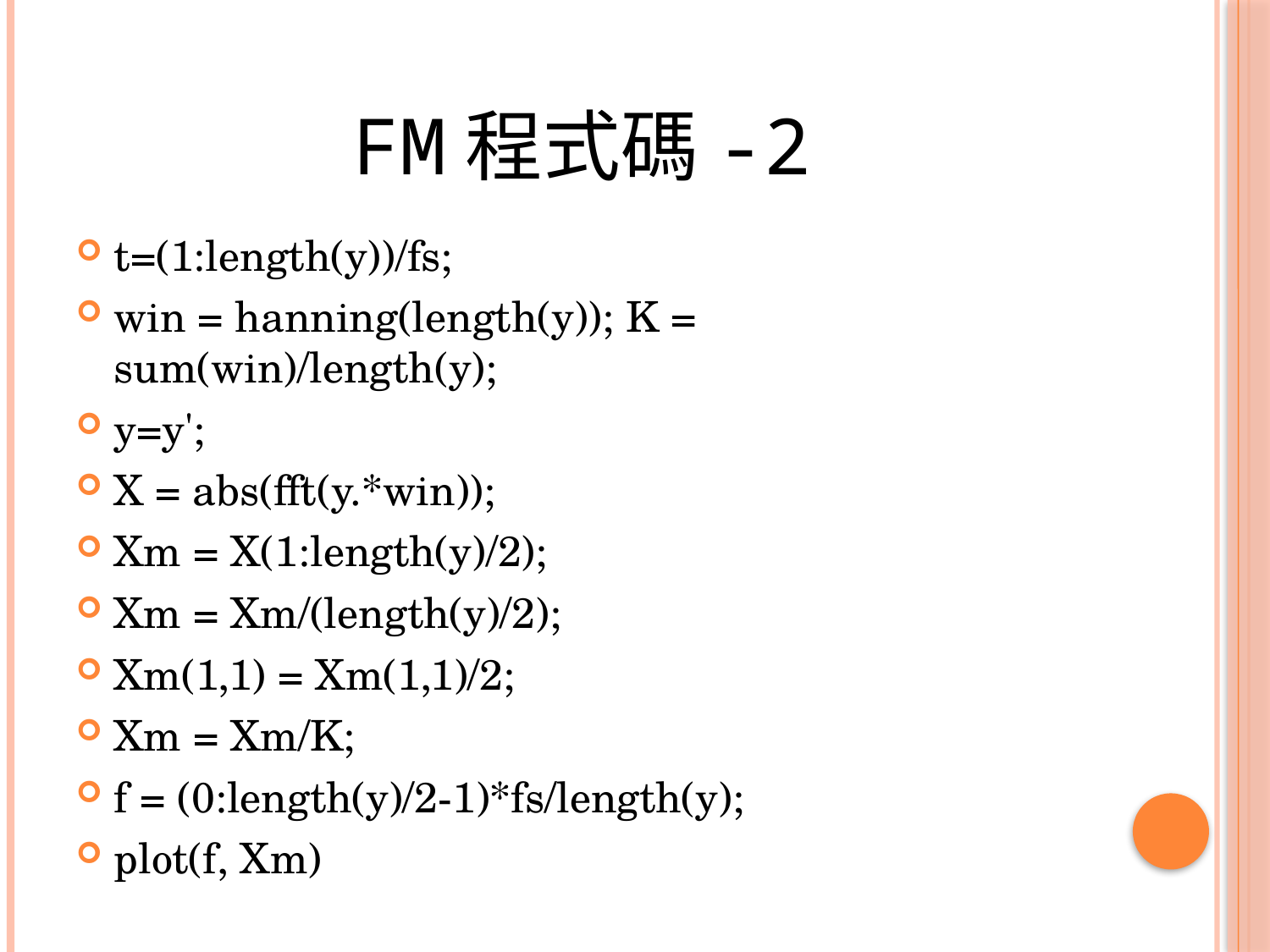

# FM程式碼-2
t=(1:length(y))/fs;
win = hanning(length(y)); K = sum(win)/length(y);
y=y';
X = abs(fft(y.*win));
Xm = X(1:length(y)/2);
Xm = Xm/(length(y)/2);
Xm(1,1) = Xm(1,1)/2;
Xm = Xm/K;
f = (0:length(y)/2-1)*fs/length(y);
plot(f, Xm)